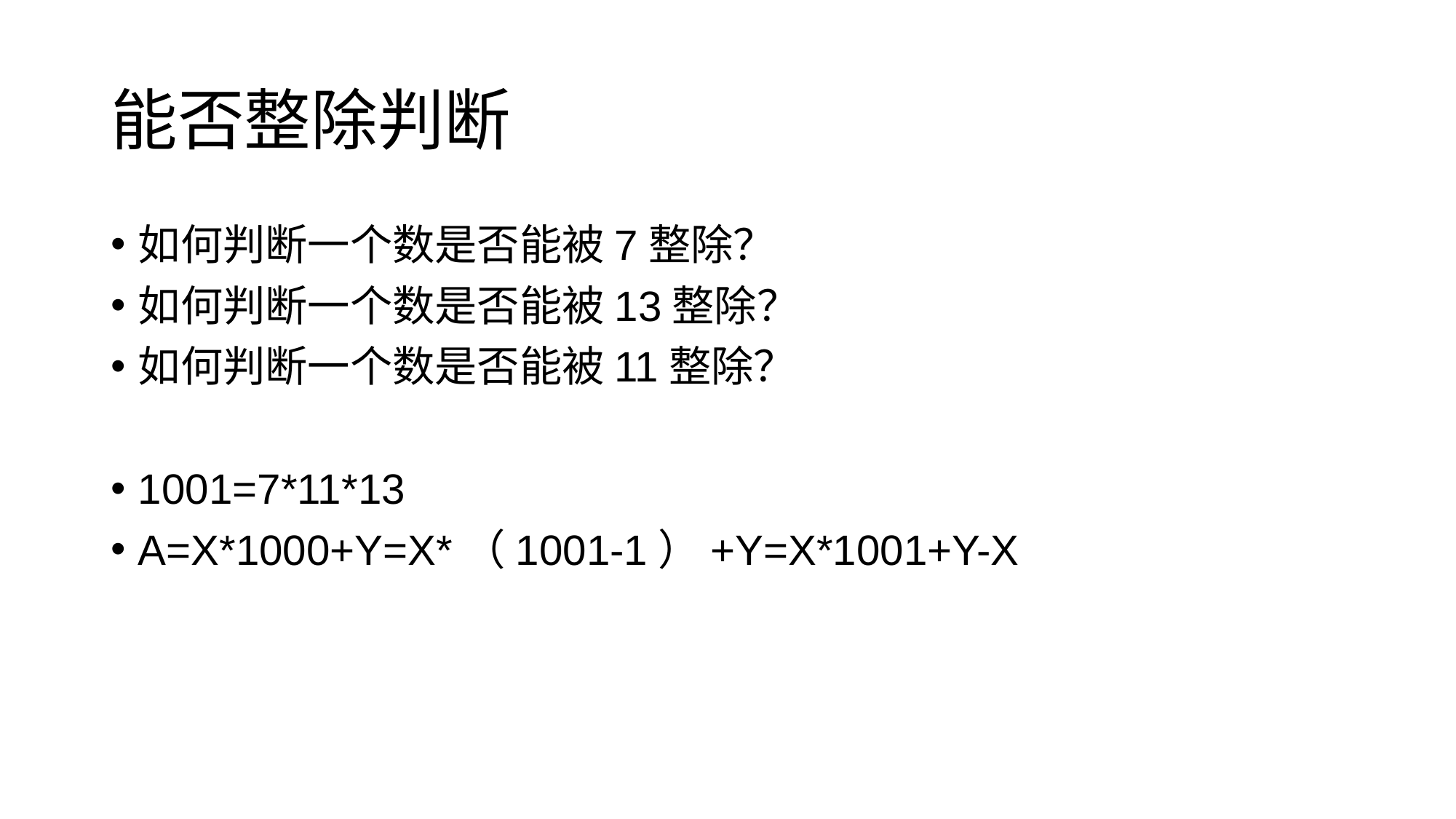

# 能否整除判断
如何判断一个数是否能被7整除？
如何判断一个数是否能被13整除？
如何判断一个数是否能被11整除？

1001=7*11*13
A=X*1000+Y=X*（1001-1）+Y=X*1001+Y-X